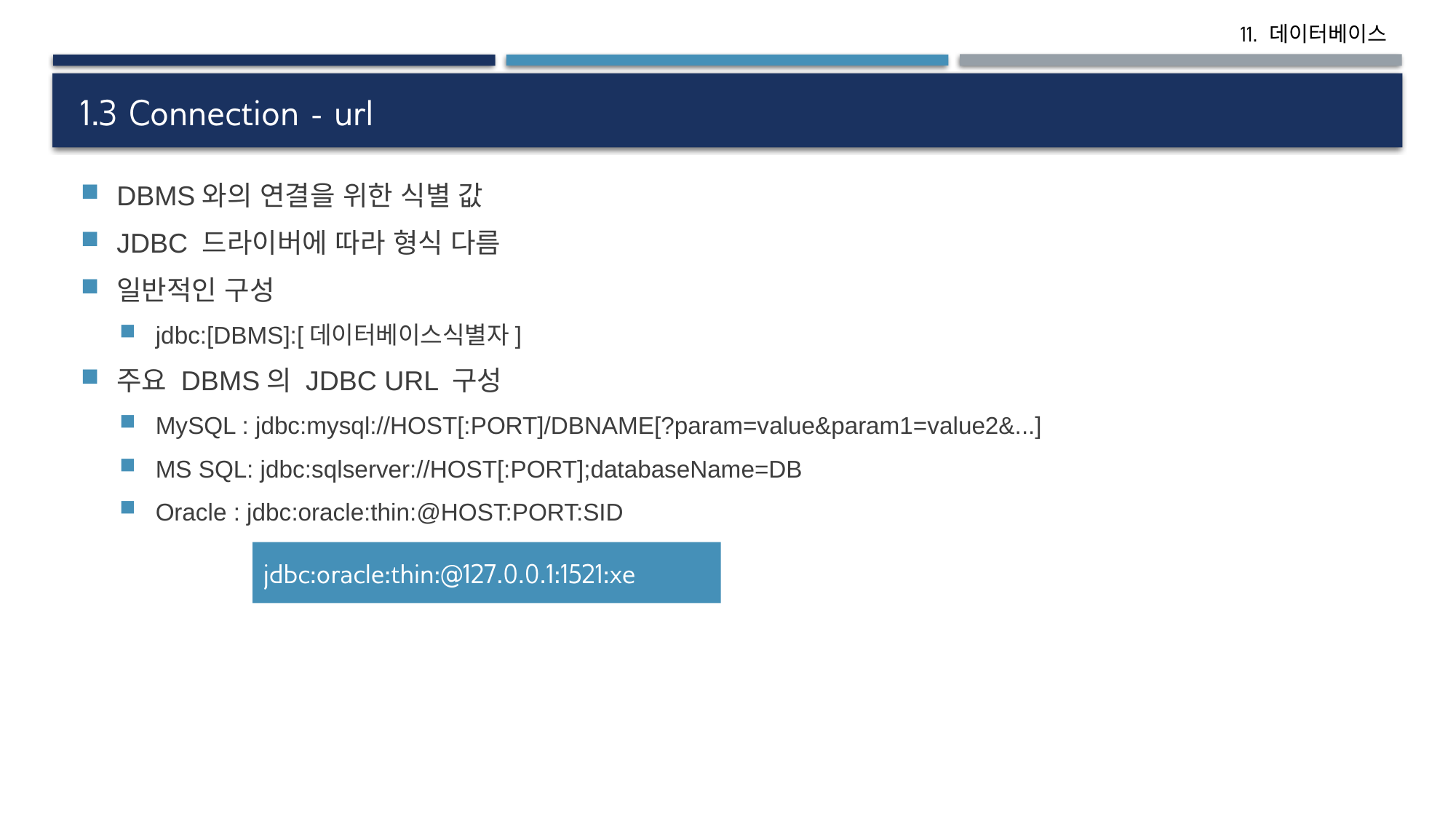

# 1.3 Connection - url
DBMS와의 연결을 위한 식별 값
JDBC 드라이버에 따라 형식 다름
일반적인 구성
jdbc:[DBMS]:[데이터베이스식별자]
주요 DBMS의 JDBC URL 구성
MySQL : jdbc:mysql://HOST[:PORT]/DBNAME[?param=value&param1=value2&...]
MS SQL: jdbc:sqlserver://HOST[:PORT];databaseName=DB
Oracle : jdbc:oracle:thin:@HOST:PORT:SID
jdbc:oracle:thin:@127.0.0.1:1521:xe